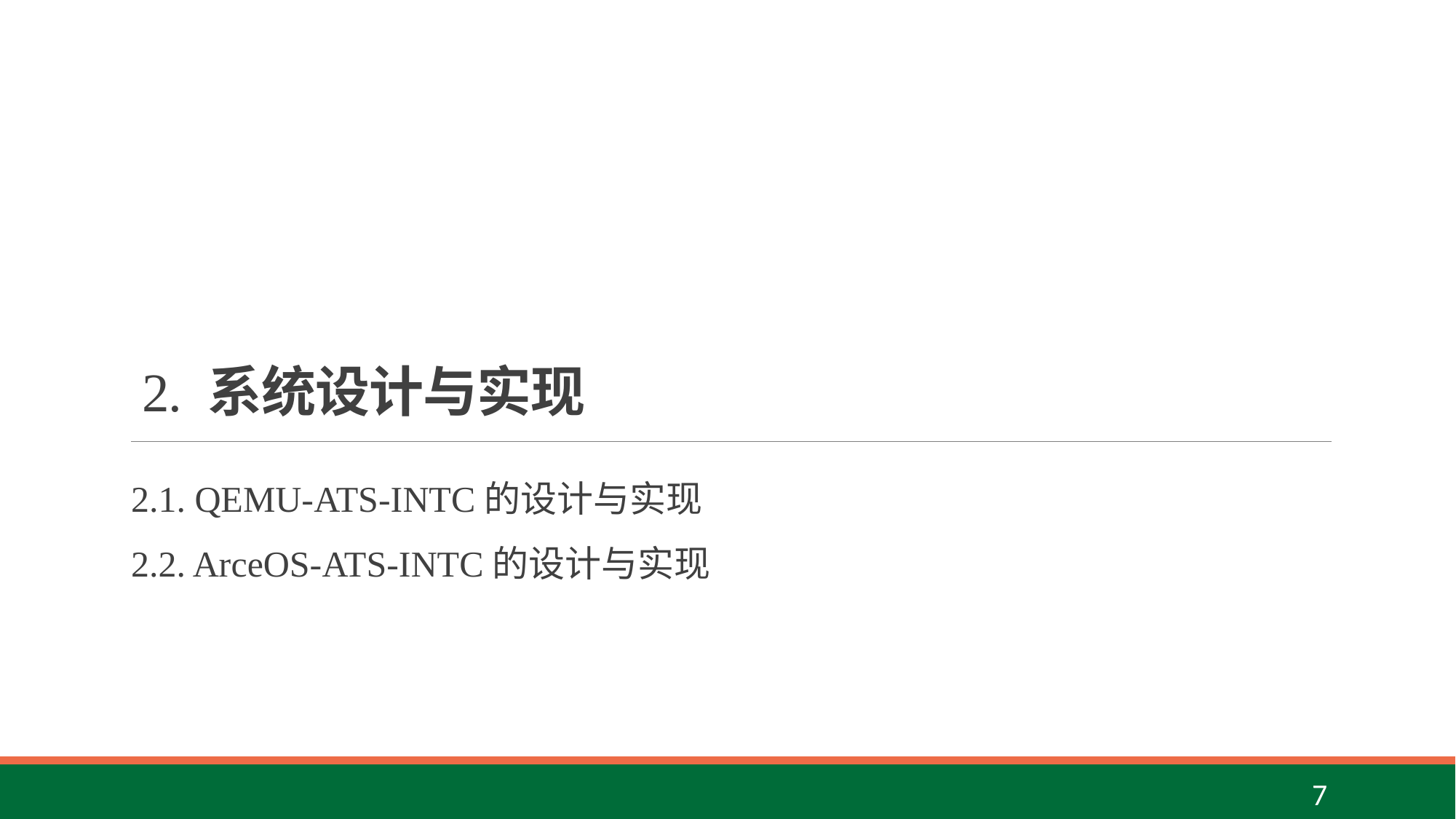

# 2. 系统设计与实现
2.1. QEMU-ATS-INTC的设计与实现
2.2. ArceOS-ATS-INTC的设计与实现
7